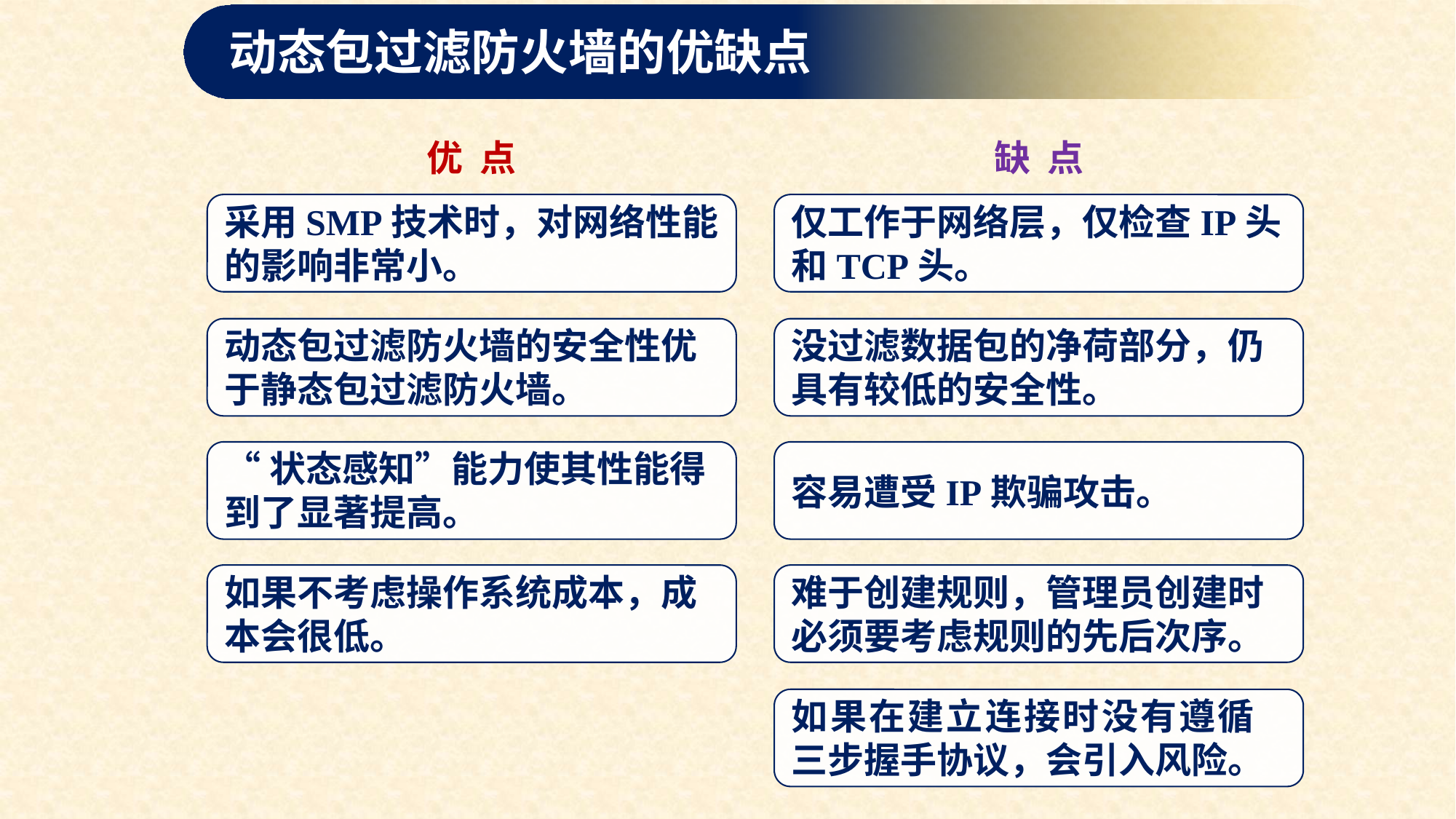

动态包过滤防火墙的优缺点
优  点
缺  点
采用SMP技术时，对网络性能的影响非常小。

动态包过滤防火墙的安全性优于静态包过滤防火墙。

“状态感知”能力使其性能得到了显著提高。

如果不考虑操作系统成本，成本会很低。

仅工作于网络层，仅检查IP头和TCP头。

没过滤数据包的净荷部分，仍具有较低的安全性。

容易遭受IP欺骗攻击。
难于创建规则，管理员创建时必须要考虑规则的先后次序。

如果在建立连接时没有遵循三步握手协议，会引入风险。